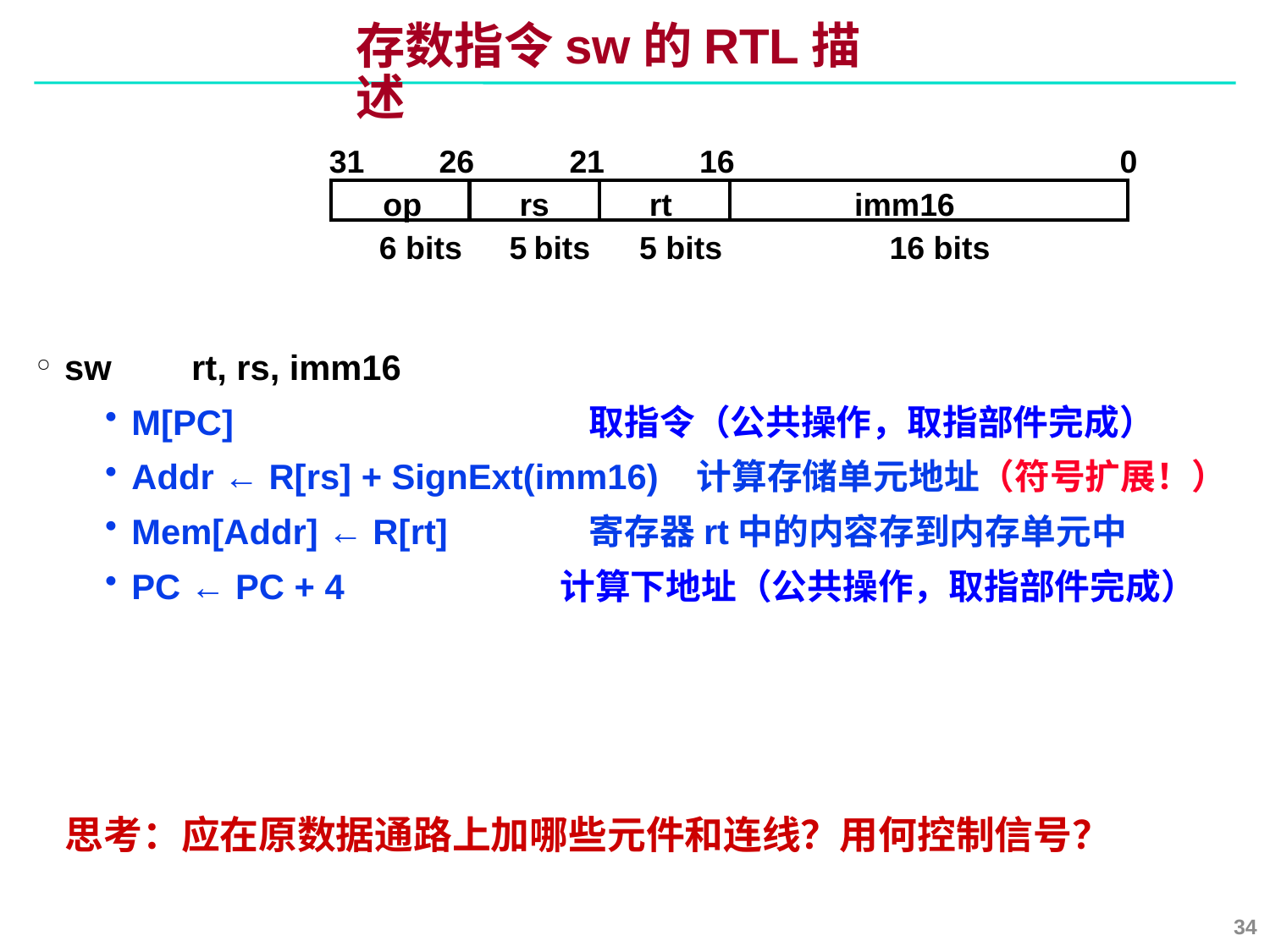

# 存数指令sw的RTL描述
31
26
21
16
0
op

rs

rt

imm16

6 bits
5 bits
5 bits
16 bits
sw	rt, rs, imm16
M[PC]			       取指令（公共操作，取指部件完成）
Addr ← R[rs] + SignExt(imm16)   计算存储单元地址（符号扩展！）
Mem[Addr] ← R[rt]	       寄存器rt中的内容存到内存单元中
PC ← PC + 4		    计算下地址（公共操作，取指部件完成）
思考：应在原数据通路上加哪些元件和连线？用何控制信号？
34